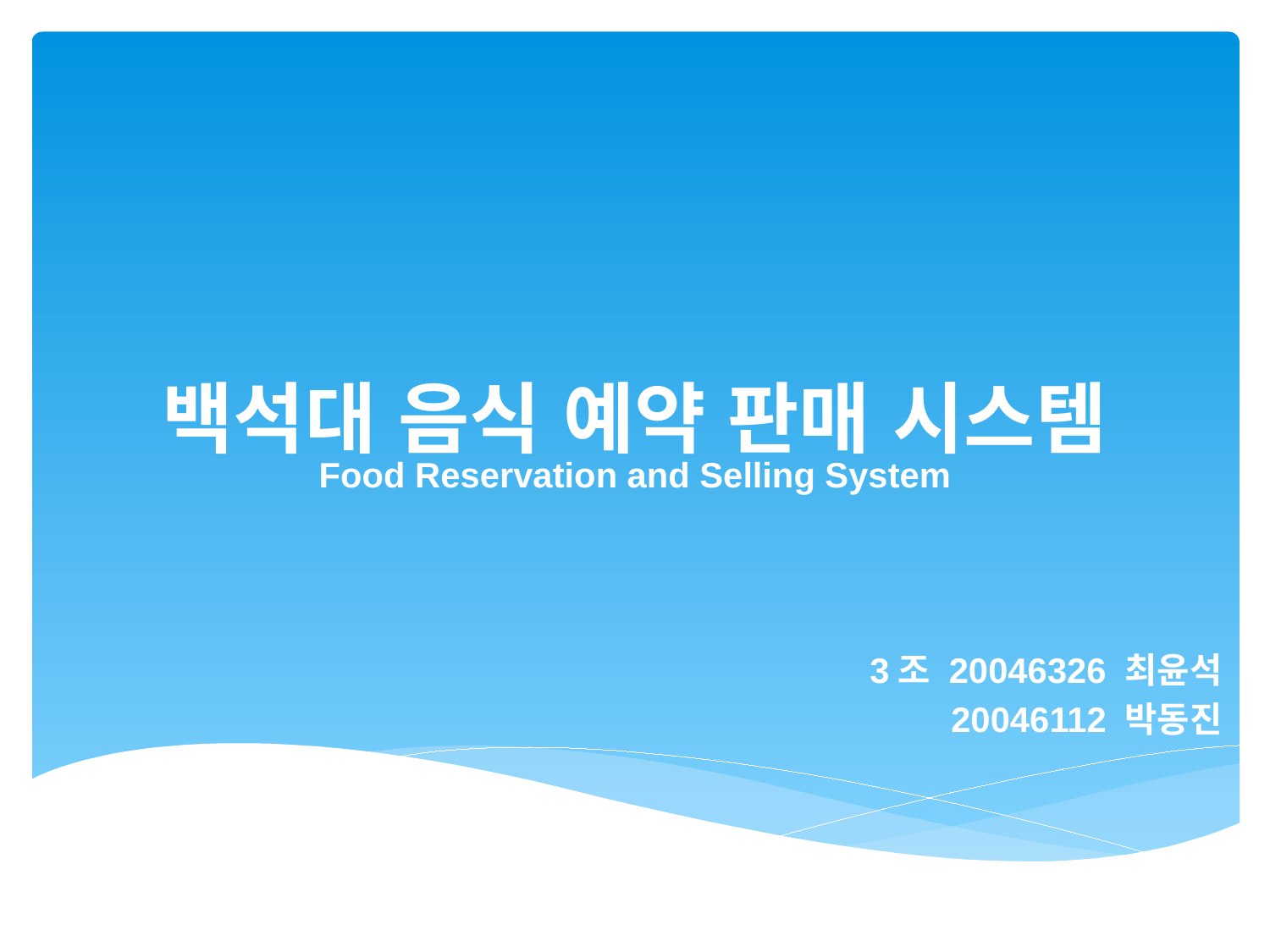

# 백석대 음식 예약 판매 시스템
Food Reservation and Selling System
3조 20046326 최윤석
20046112 박동진